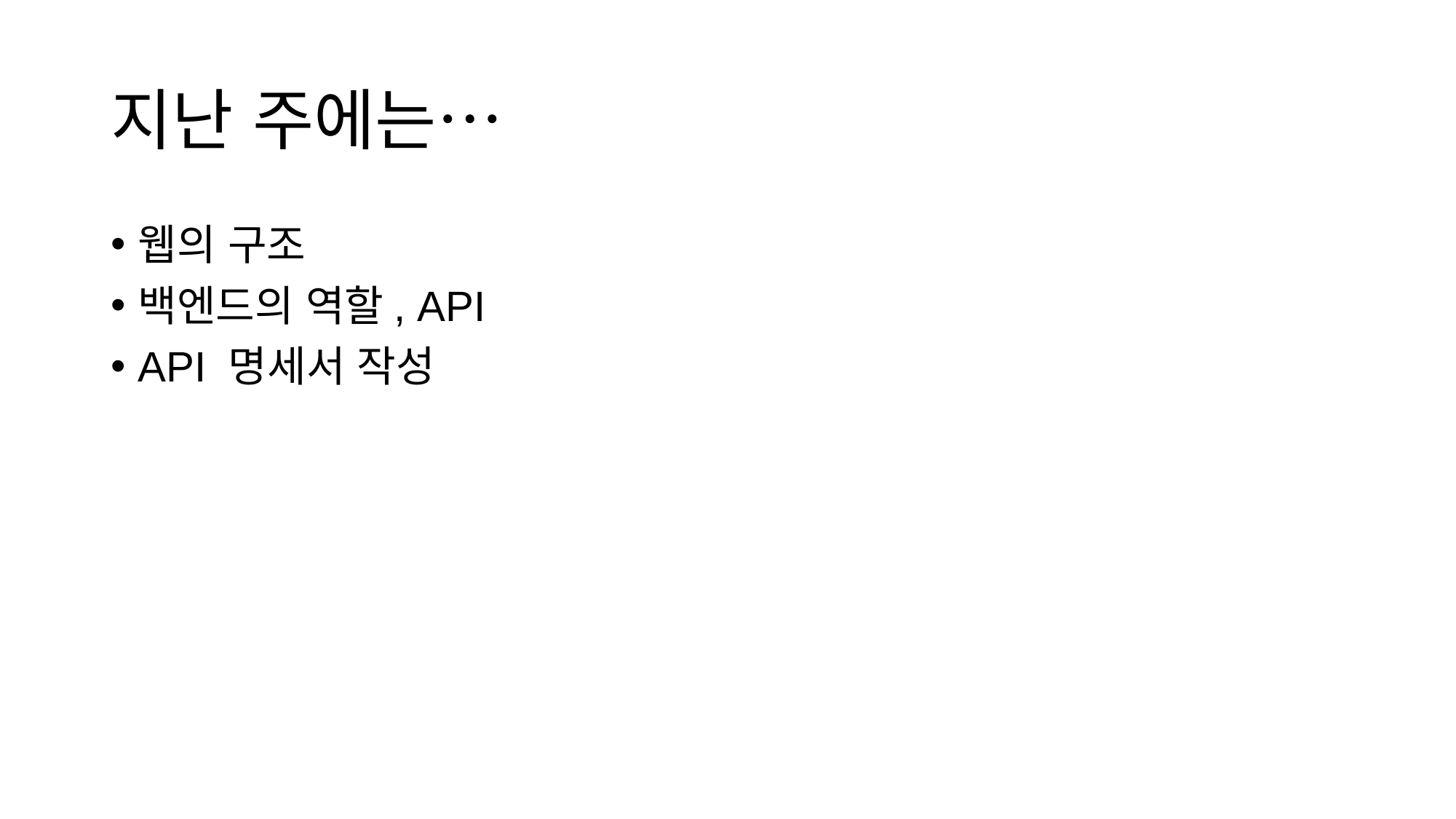

# 지난 주에는…
웹의 구조
백엔드의 역할, API
API 명세서 작성